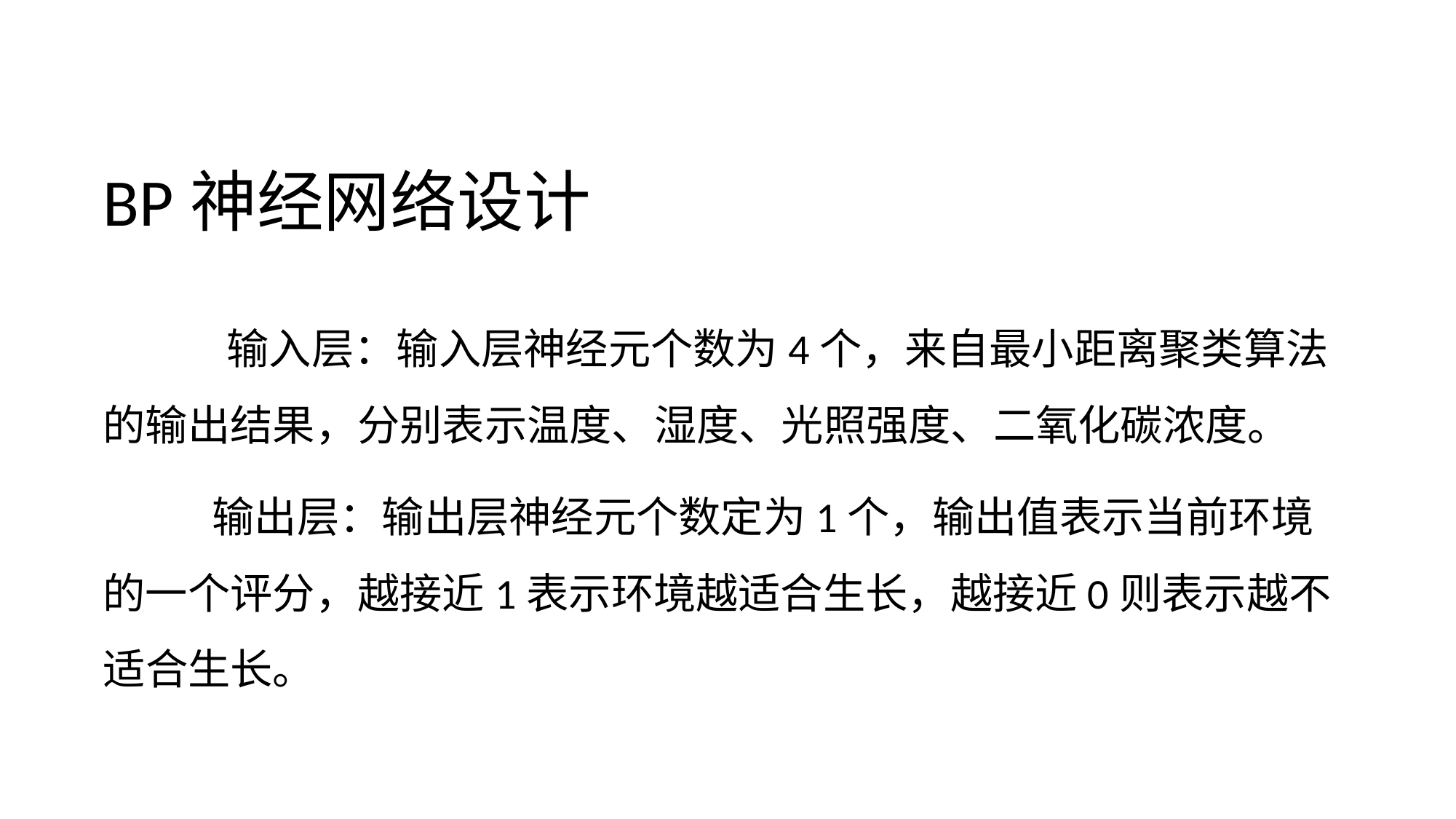

# BP神经网络设计
            输入层：输入层神经元个数为4个，来自最小距离聚类算法的输出结果，分别表示温度、湿度、光照强度、二氧化碳浓度。
	输出层：输出层神经元个数定为1个，输出值表示当前环境的一个评分，越接近1表示环境越适合生长，越接近0则表示越不适合生长。